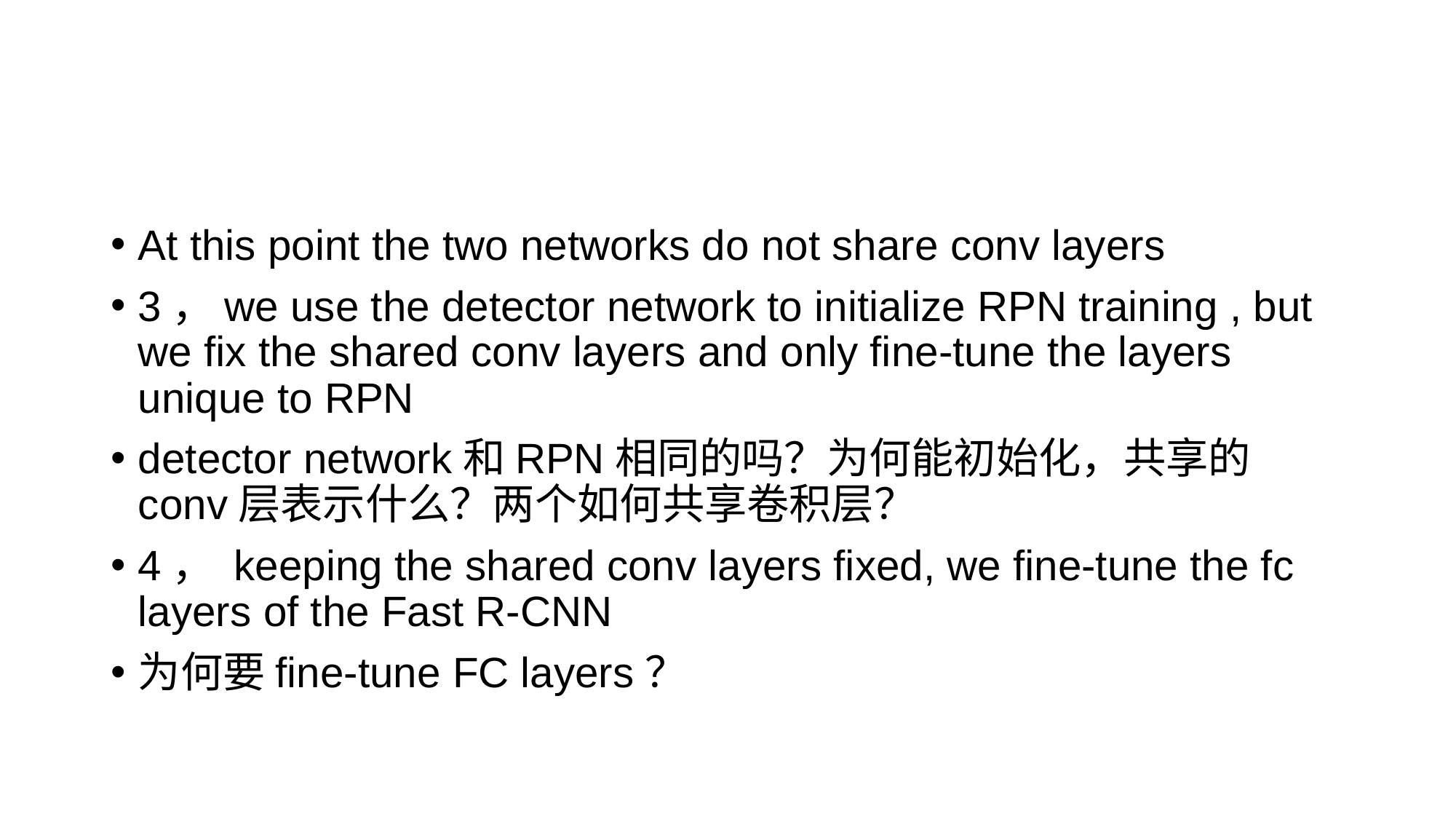

#
At this point the two networks do not share conv layers
3，we use the detector network to initialize RPN training , but we ﬁx the shared conv layers and only ﬁne-tune the layers unique to RPN
detector network和RPN相同的吗？为何能初始化，共享的conv层表示什么？两个如何共享卷积层？
4， keeping the shared conv layers ﬁxed, we ﬁne-tune the fc layers of the Fast R-CNN
为何要fine-tune FC layers？